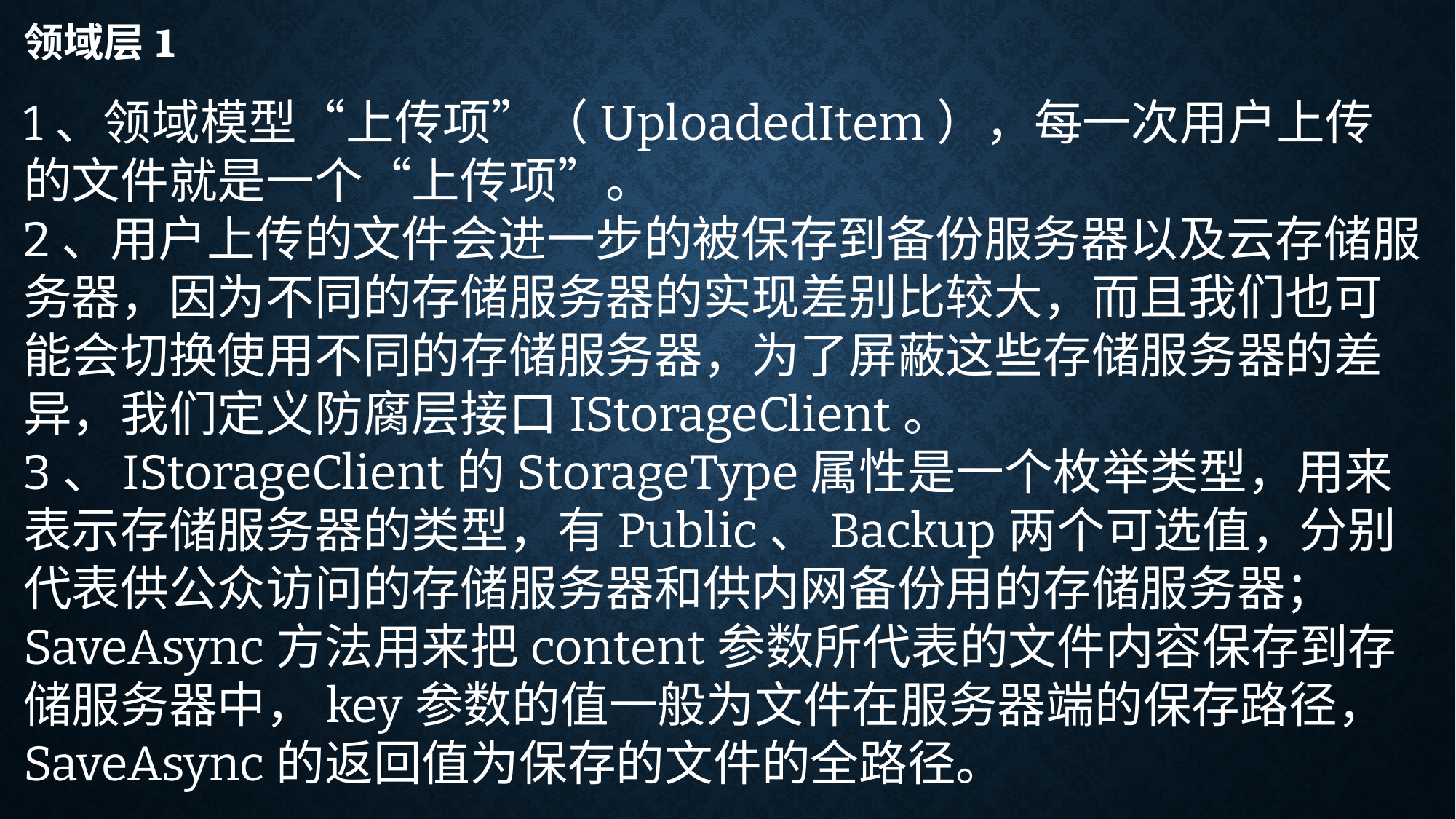

# 领域层1
1、领域模型“上传项”（UploadedItem），每一次用户上传的文件就是一个“上传项”。
2、用户上传的文件会进一步的被保存到备份服务器以及云存储服务器，因为不同的存储服务器的实现差别比较大，而且我们也可能会切换使用不同的存储服务器，为了屏蔽这些存储服务器的差异，我们定义防腐层接口IStorageClient。
3、IStorageClient的StorageType属性是一个枚举类型，用来表示存储服务器的类型，有Public、Backup两个可选值，分别代表供公众访问的存储服务器和供内网备份用的存储服务器；SaveAsync方法用来把content参数所代表的文件内容保存到存储服务器中，key参数的值一般为文件在服务器端的保存路径，SaveAsync的返回值为保存的文件的全路径。